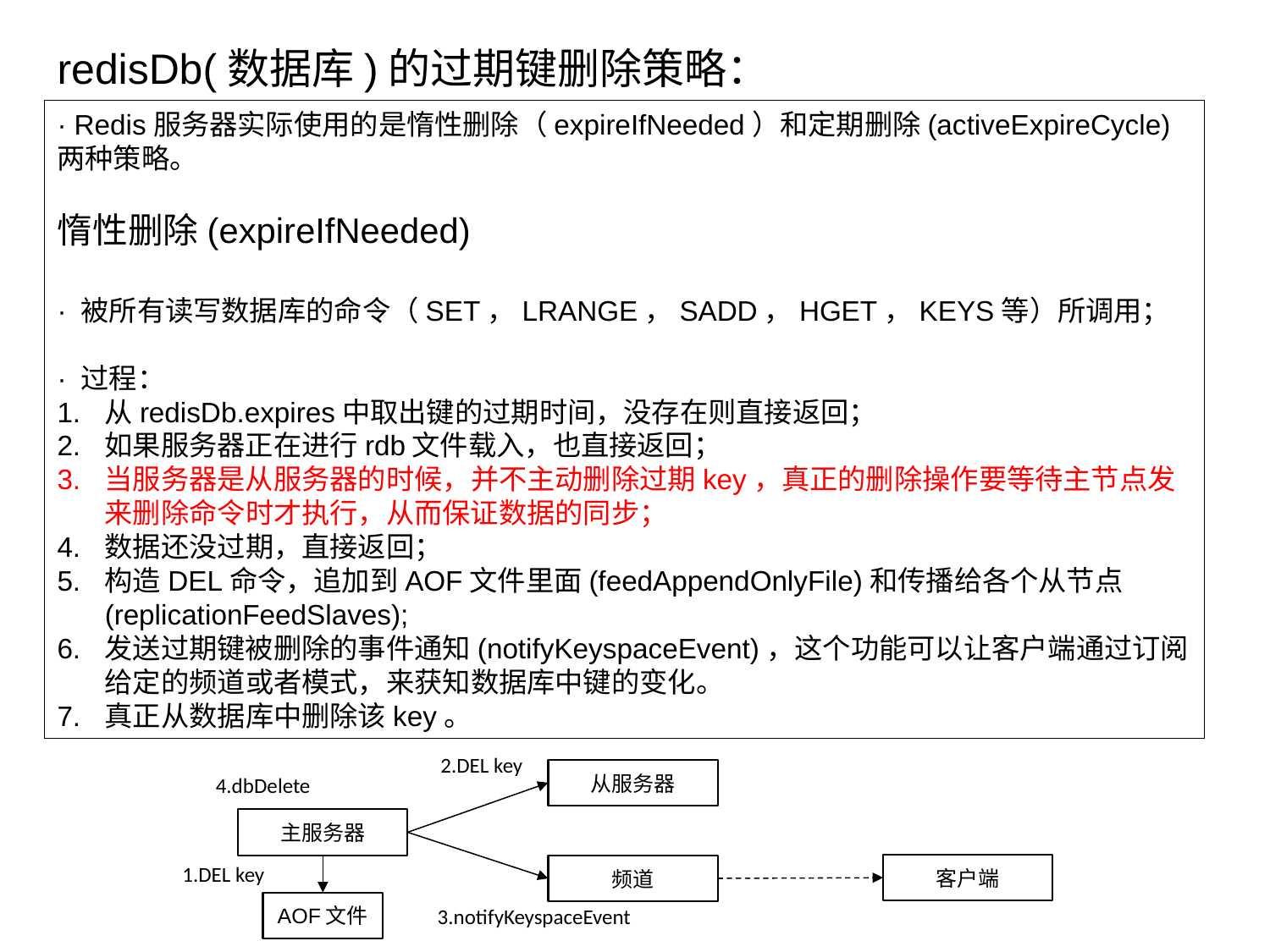

redisDb(数据库)的过期键删除策略：
· Redis服务器实际使用的是惰性删除（expireIfNeeded）和定期删除(activeExpireCycle)两种策略。

惰性删除(expireIfNeeded)

· 被所有读写数据库的命令（SET，LRANGE，SADD，HGET，KEYS等）所调用；

· 过程：
从redisDb.expires中取出键的过期时间，没存在则直接返回；
如果服务器正在进行rdb文件载入，也直接返回；
当服务器是从服务器的时候，并不主动删除过期key，真正的删除操作要等待主节点发来删除命令时才执行，从而保证数据的同步；
数据还没过期，直接返回；
构造DEL命令，追加到AOF文件里面(feedAppendOnlyFile)和传播给各个从节点(replicationFeedSlaves);
发送过期键被删除的事件通知(notifyKeyspaceEvent)，这个功能可以让客户端通过订阅给定的频道或者模式，来获知数据库中键的变化。
真正从数据库中删除该key。
2.DEL key
从服务器
4.dbDelete
主服务器
1.DEL key
客户端
频道
AOF文件
3.notifyKeyspaceEvent